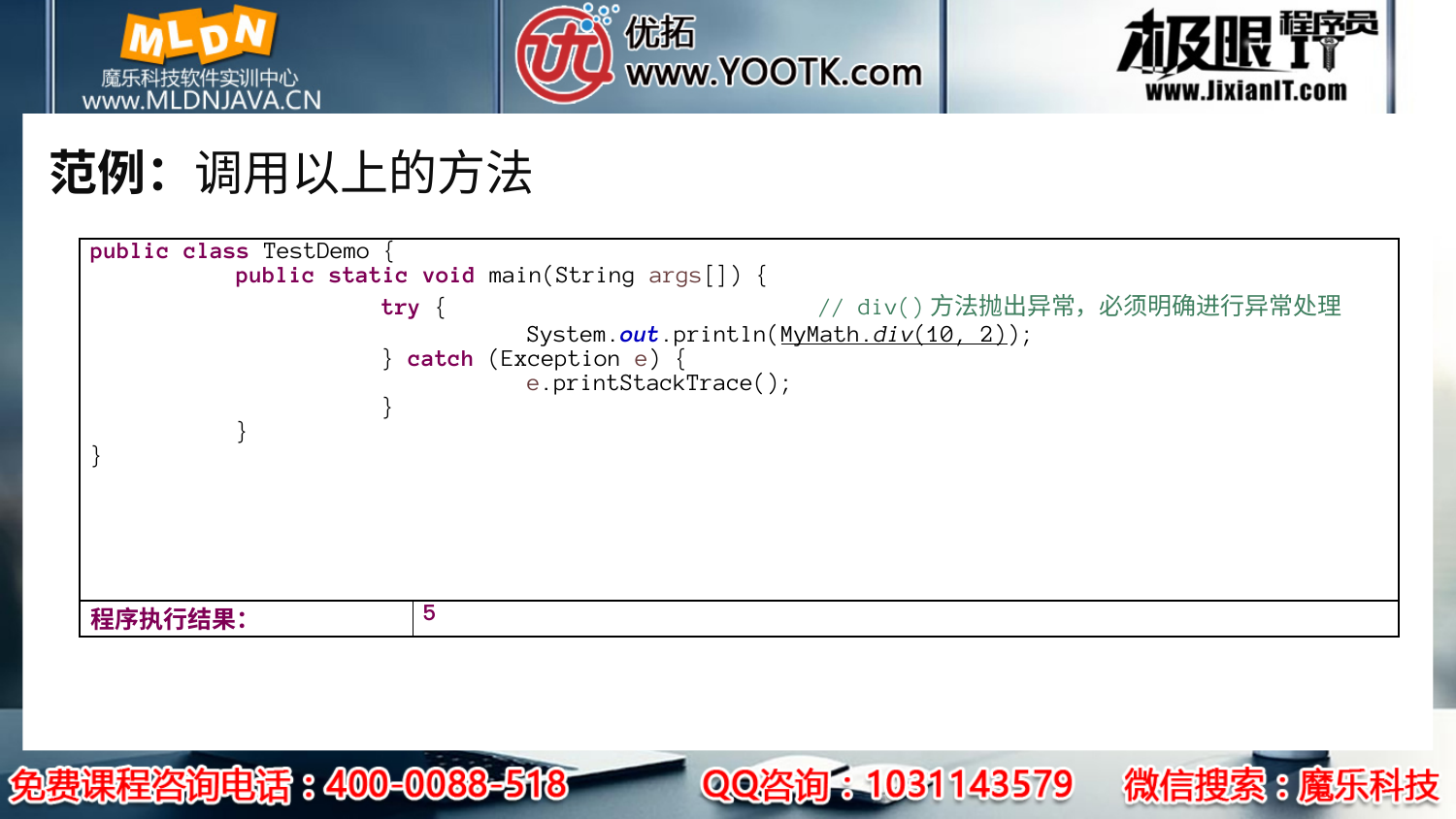

# 范例：调用以上的方法
| public class TestDemo { public static void main(String args[]) { try { // div()方法抛出异常，必须明确进行异常处理 System.out.println(MyMath.div(10, 2)); } catch (Exception e) { e.printStackTrace(); } } } |  |
| --- | --- |
| 程序执行结果： | 5 |